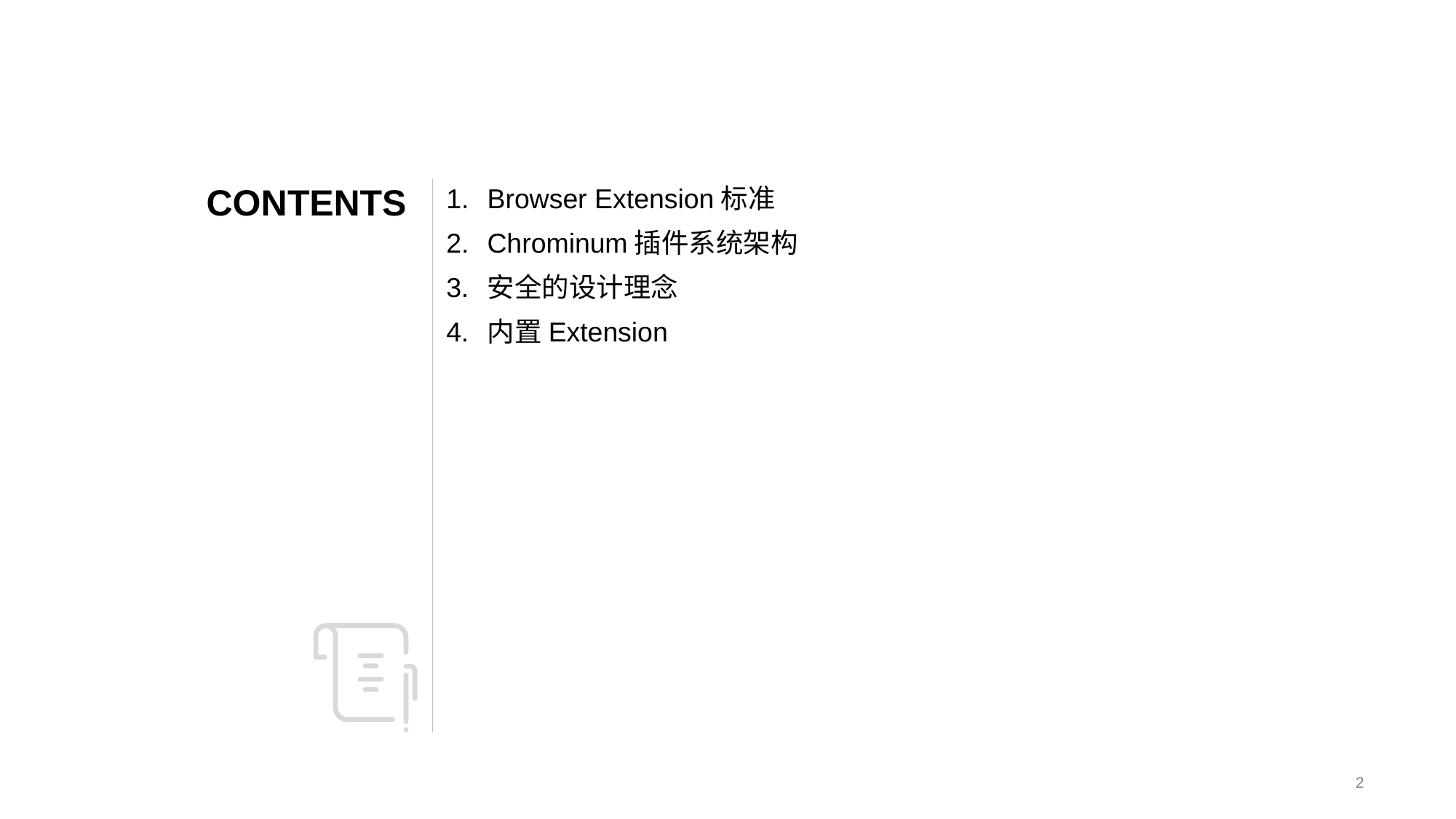

Browser Extension标准
Chrominum插件系统架构
安全的设计理念
内置Extension

CON TENTS
2